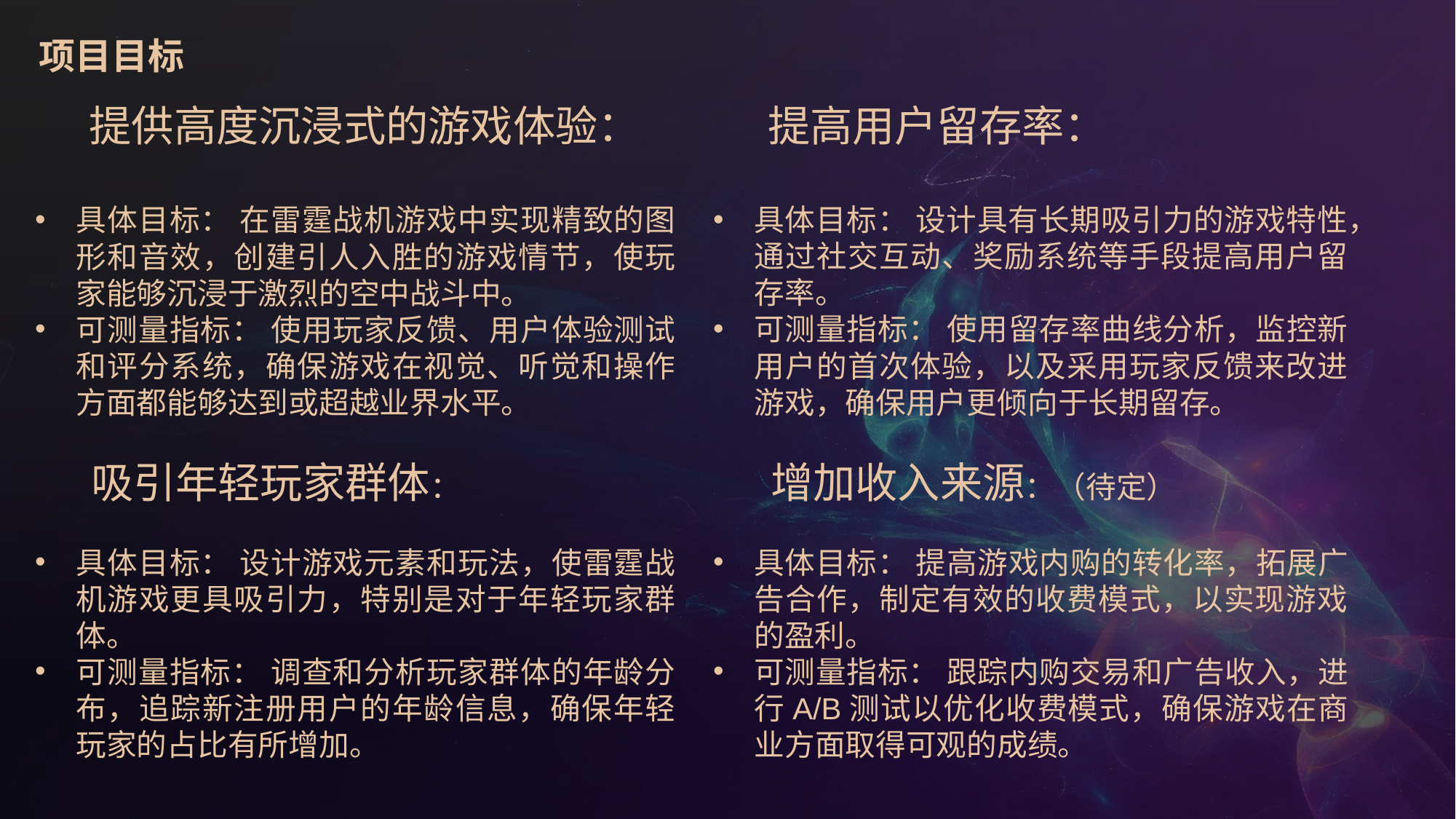

项目目标
       提供高度沉浸式的游戏体验：

具体目标： 在雷霆战机游戏中实现精致的图形和音效，创建引人入胜的游戏情节，使玩家能够沉浸于激烈的空中战斗中。
可测量指标： 使用玩家反馈、用户体验测试和评分系统，确保游戏在视觉、听觉和操作方面都能够达到或超越业界水平。

      吸引年轻玩家群体：

具体目标： 设计游戏元素和玩法，使雷霆战机游戏更具吸引力，特别是对于年轻玩家群体。
可测量指标： 调查和分析玩家群体的年龄分布，追踪新注册用户的年龄信息，确保年轻玩家的占比有所增加。
       提高用户留存率：

具体目标： 设计具有长期吸引力的游戏特性，通过社交互动、奖励系统等手段提高用户留存率。
可测量指标： 使用留存率曲线分析，监控新用户的首次体验，以及采用玩家反馈来改进游戏，确保用户更倾向于长期留存。

     增加收入来源：（待定）

具体目标： 提高游戏内购的转化率，拓展广告合作，制定有效的收费模式，以实现游戏的盈利。
可测量指标： 跟踪内购交易和广告收入，进行A/B测试以优化收费模式，确保游戏在商业方面取得可观的成绩。